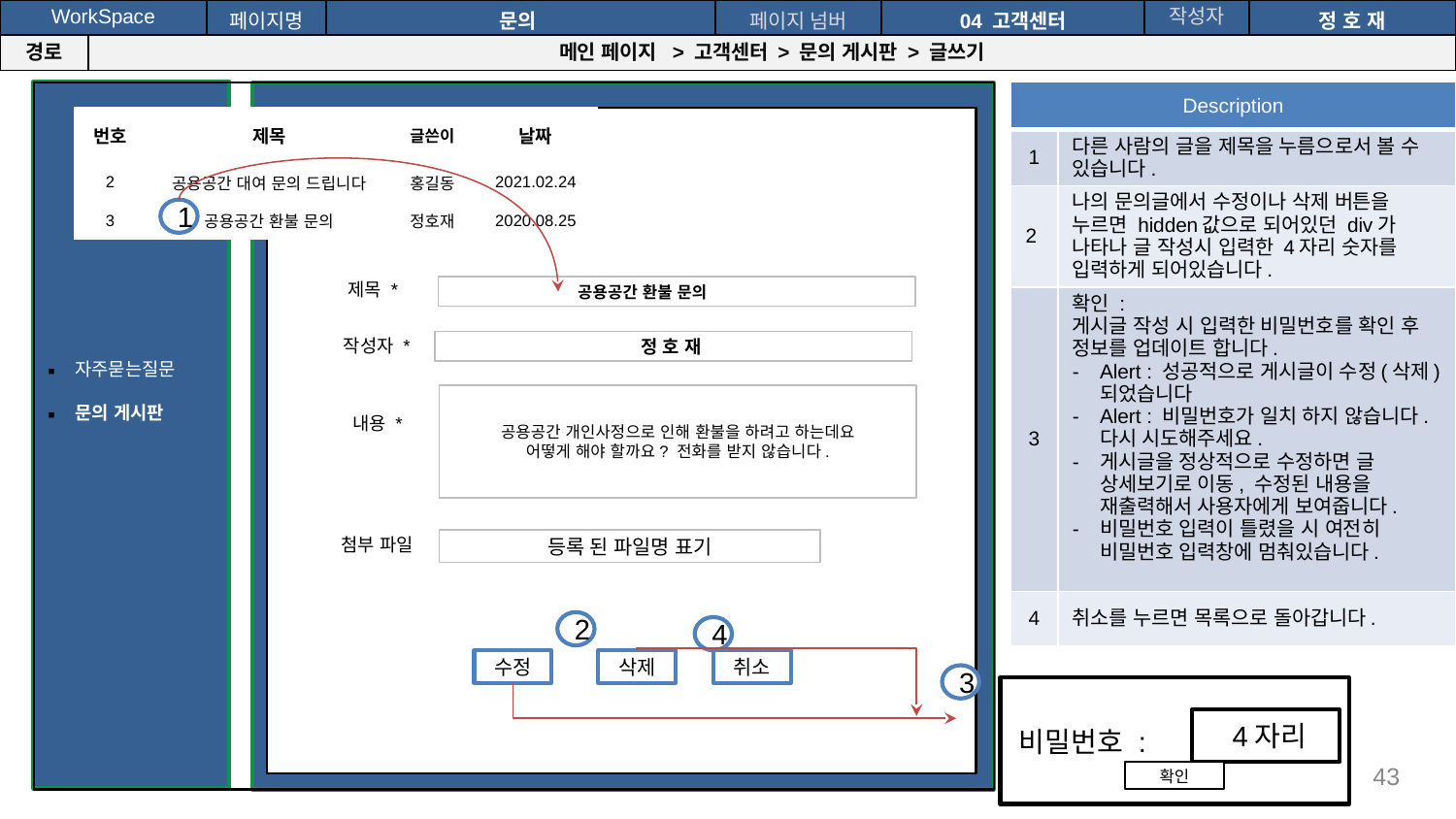

공간(오피스) 대여 시스템
| WorkSpace |  | 페이지명 | 문의 | 페이지 넘버 | 04 고객센터 | 작성자 | 정 호 재 |
| --- | --- | --- | --- | --- | --- | --- | --- |
| 경로 | 메인 페이지 > 고객센터 > 문의 게시판 > 글쓰기 |  |  |  |  |  |  |
| Description |  |
| --- | --- |
| 1 | 다른 사람의 글을 제목을 누름으로서 볼 수 있습니다. |
| 2 | 나의 문의글에서 수정이나 삭제 버튼을 누르면 hidden값으로 되어있던 div가 나타나 글 작성시 입력한 4자리 숫자를 입력하게 되어있습니다. |
| 3 | 확인 : 게시글 작성 시 입력한 비밀번호를 확인 후 정보를 업데이트 합니다. Alert : 성공적으로 게시글이 수정(삭제) 되었습니다 Alert : 비밀번호가 일치 하지 않습니다. 다시 시도해주세요. 게시글을 정상적으로 수정하면 글 상세보기로 이동, 수정된 내용을 재출력해서 사용자에게 보여줍니다. 비밀번호 입력이 틀렸을 시 여전히 비밀번호 입력창에 멈춰있습니다. |
| 4 | 취소를 누르면 목록으로 돌아갑니다. |
자주묻는질문
문의 게시판

| 번호 | 제목 | 글쓴이 | 날짜 |
| --- | --- | --- | --- |
| 2 | 공용공간 대여 문의 드립니다 | 홍길동 | 2021.02.24 |
| 3 | 공용공간 환불 문의 | 정호재 | 2020.08.25 |
1
제목 *

공용공간 환불 문의려주세요!

작성자 *
정 호 재
공용공간 개인사정으로 인해 환불을 하려고 하는데요
어떻게 해야 할까요? 전화를 받지 않습니다.
내용 *
첨부 파일
등록 된 파일명 표기
2
4
수정
삭제
취소
3
비밀번호 :                   :
 4자리
확인
43